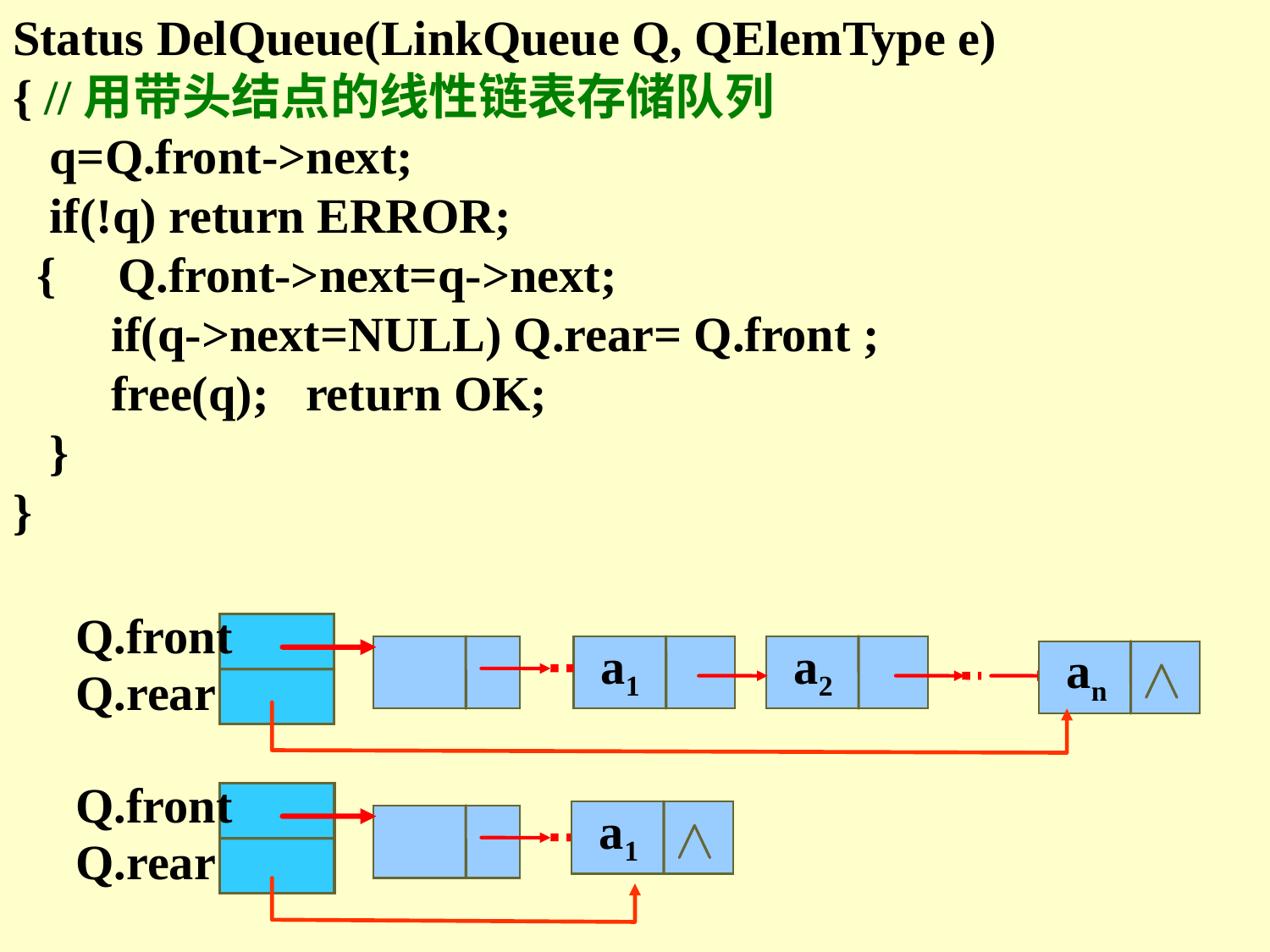

Status DelQueue(LinkQueue Q, QElemType e)
{ //用带头结点的线性链表存储队列
   q=Q.front->next;
   if(!q) return ERROR;
  {     Q.front->next=q->next;
        if(q->next=NULL) Q.rear= Q.front ;
        free(q);   return OK;
   }
}

Q.front Q.rear

a2

a1

an

Q.front Q.rear

a1